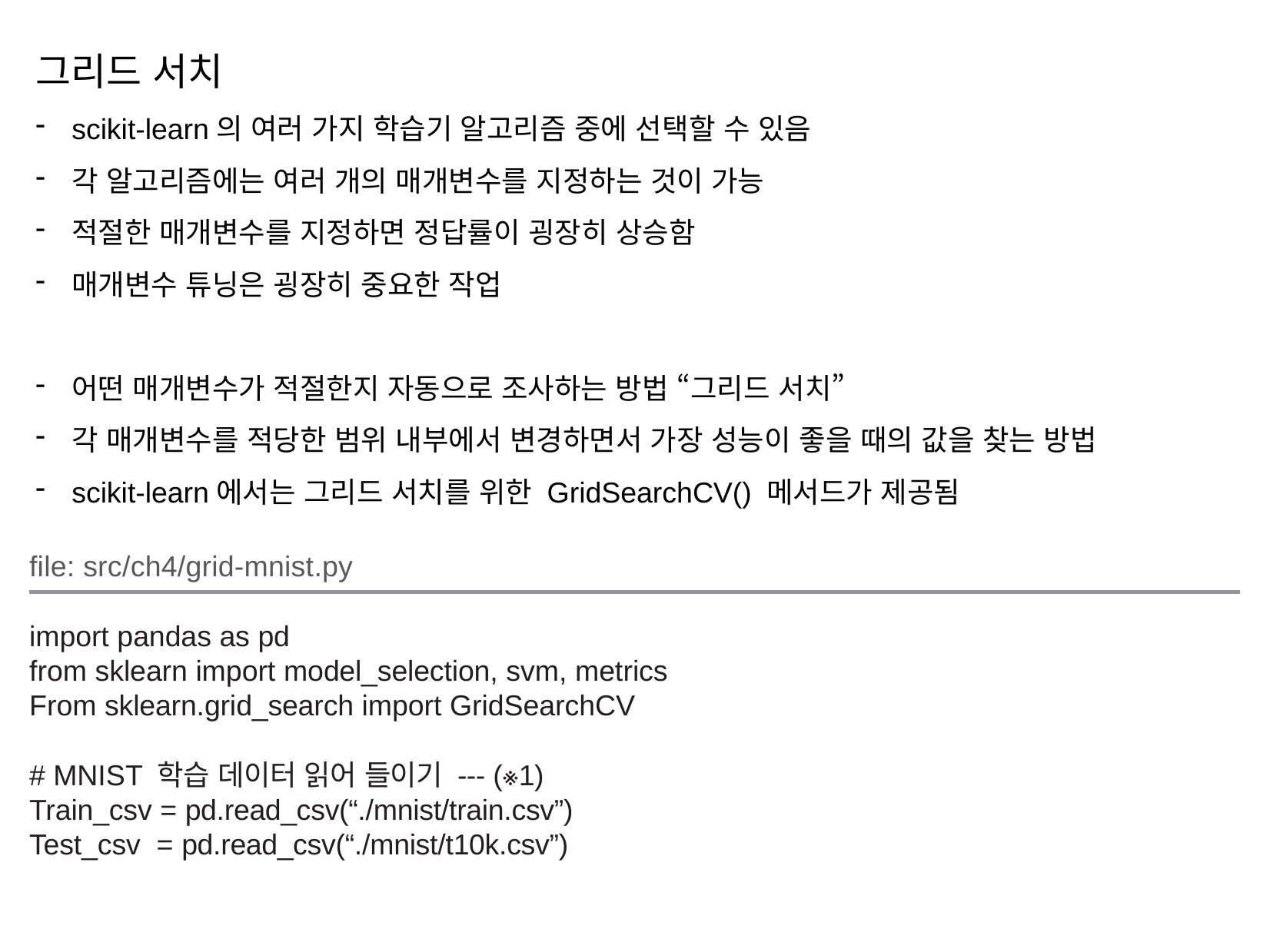

그리드 서치
scikit-learn의 여러 가지 학습기 알고리즘 중에 선택할 수 있음
각 알고리즘에는 여러 개의 매개변수를 지정하는 것이 가능
적절한 매개변수를 지정하면 정답률이 굉장히 상승함
매개변수 튜닝은 굉장히 중요한 작업

어떤 매개변수가 적절한지 자동으로 조사하는 방법 “그리드 서치”
각 매개변수를 적당한 범위 내부에서 변경하면서 가장 성능이 좋을 때의 값을 찾는 방법
scikit-learn에서는 그리드 서치를 위한 GridSearchCV() 메서드가 제공됨
file: src/ch4/grid-mnist.py

import pandas as pd
from sklearn import model_selection, svm, metrics
From sklearn.grid_search import GridSearchCV

# MNIST 학습 데이터 읽어 들이기 --- (※1)
Train_csv = pd.read_csv(“./mnist/train.csv”)
Test_csv  = pd.read_csv(“./mnist/t10k.csv”)